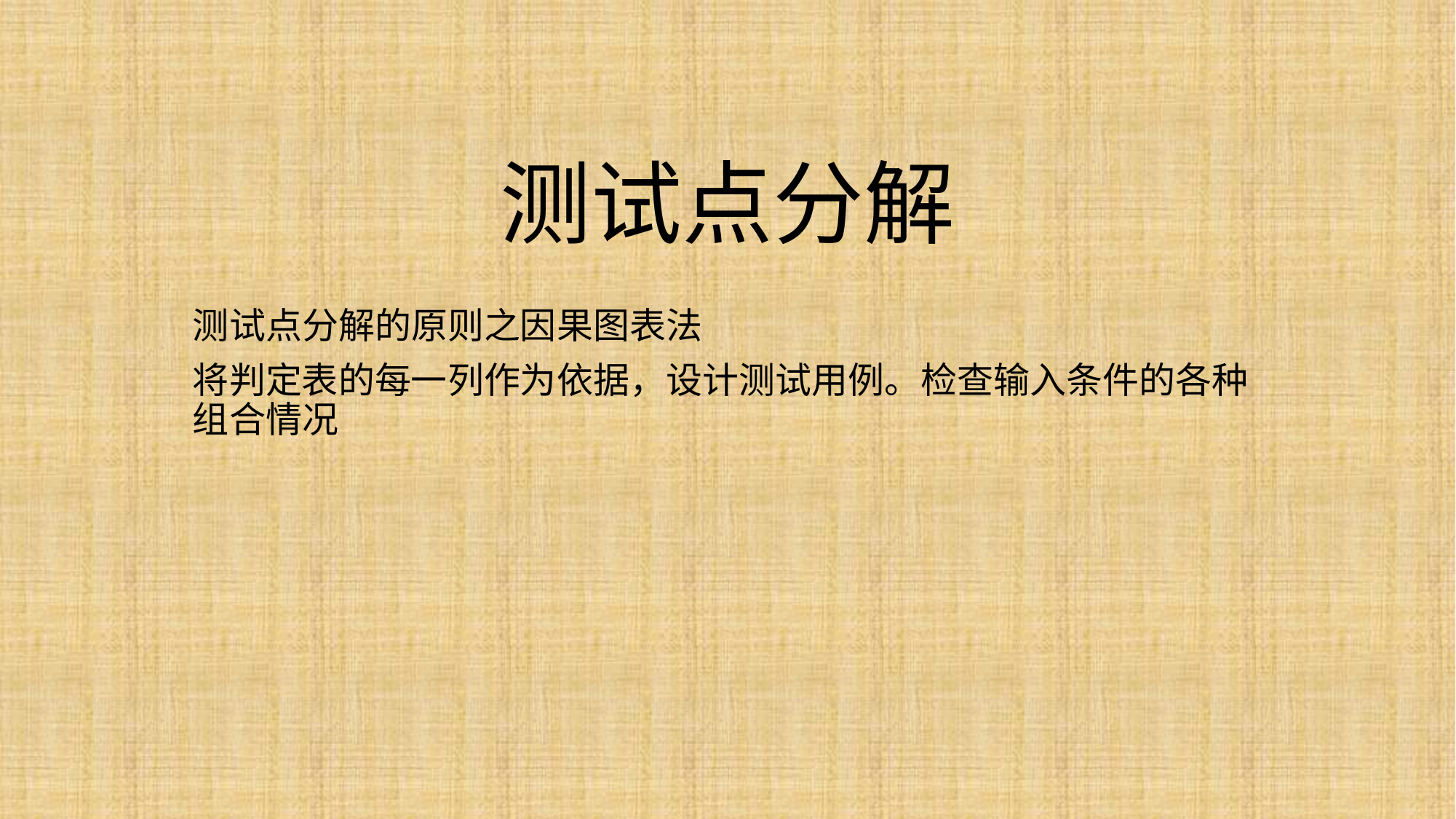

# 测试点分解
测试点分解的原则之因果图表法
将判定表的每一列作为依据，设计测试用例。检查输入条件的各种组合情况